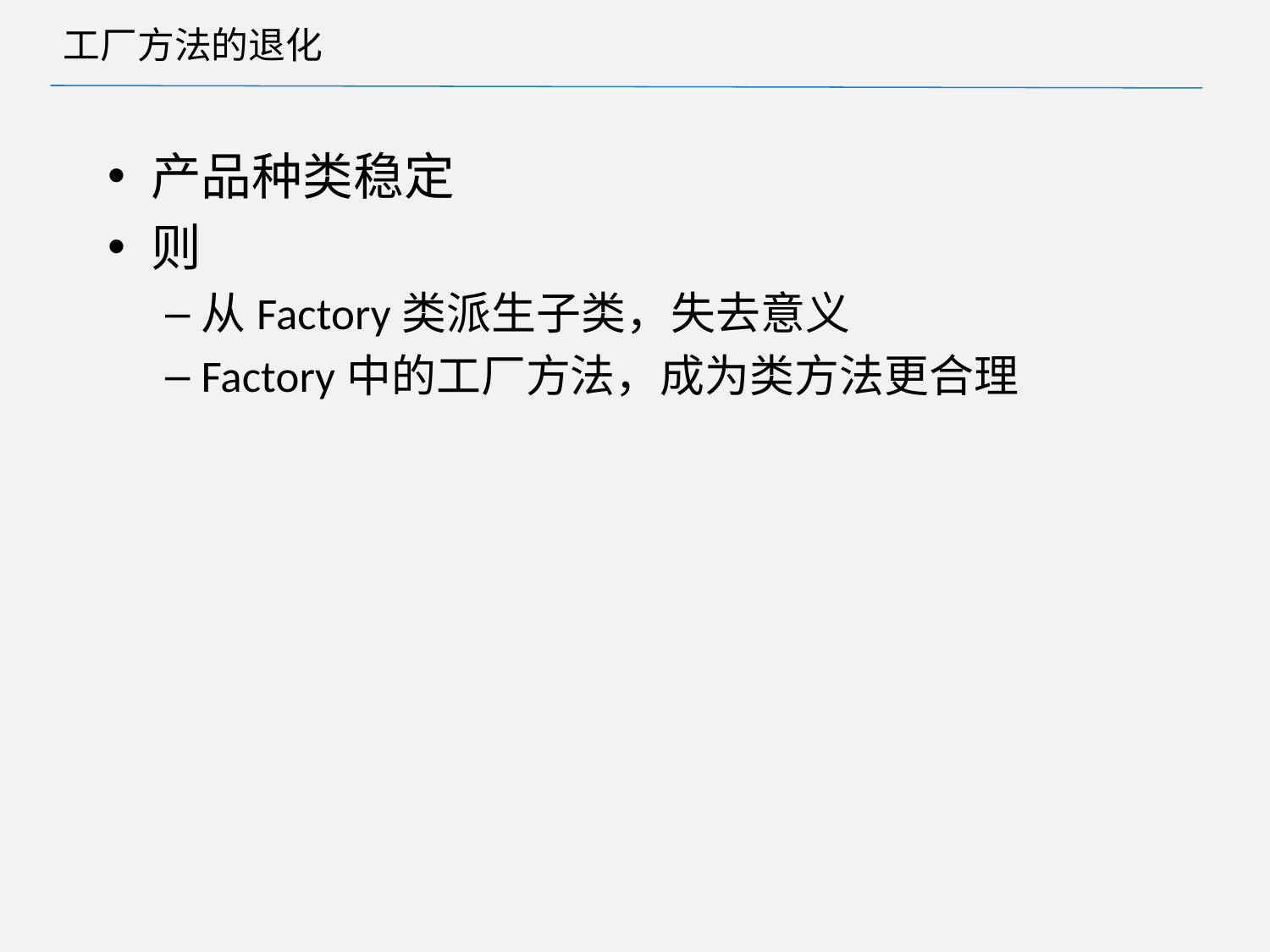

# 工厂方法的退化
产品种类稳定
则
从Factory类派生子类，失去意义
Factory中的工厂方法，成为类方法更合理